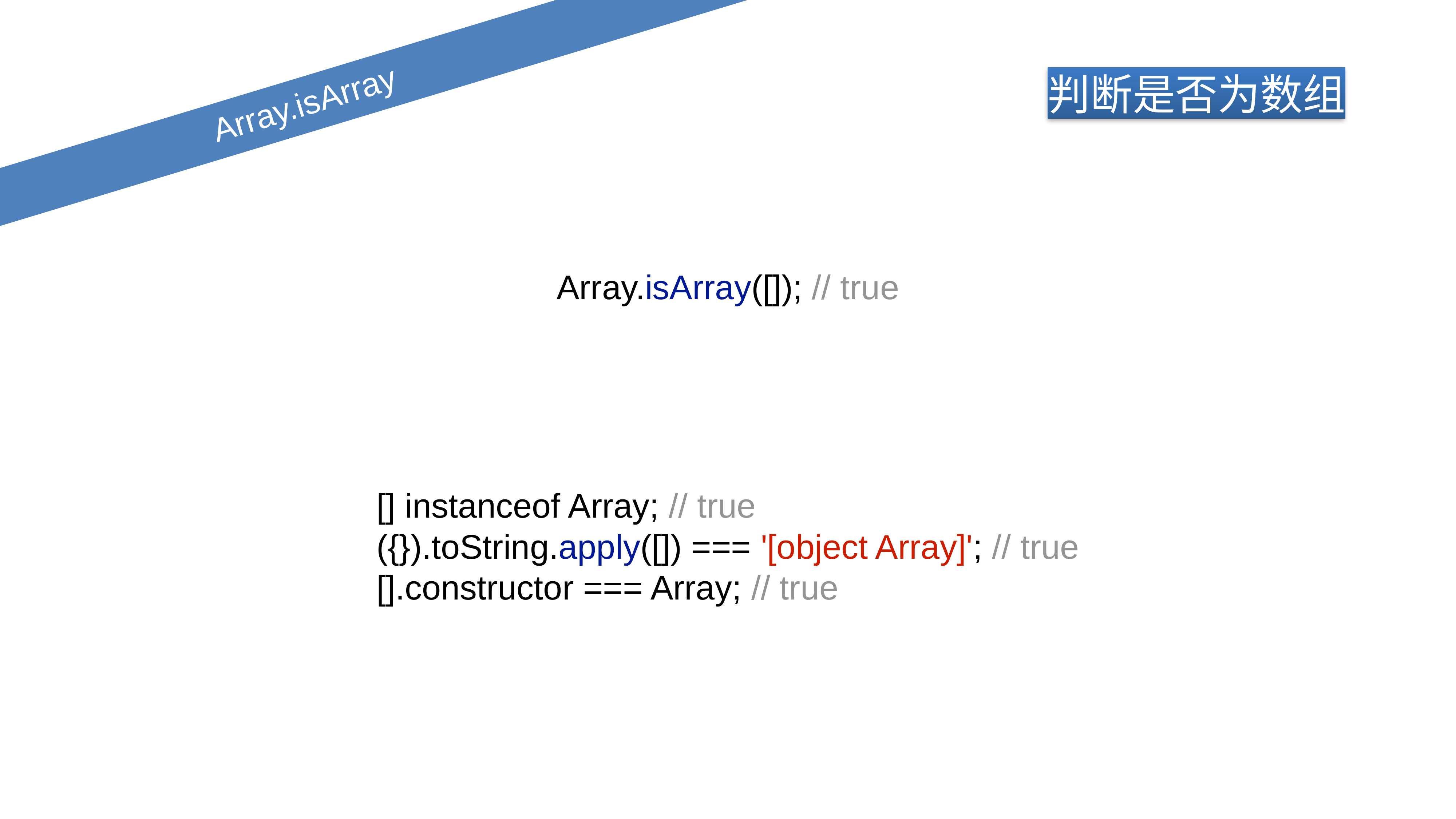

判断是否为数组
Array.isArray
Array.isArray([]); // true
[] instanceof Array; // true
({}).toString.apply([]) === '[object Array]'; // true
[].constructor === Array; // true